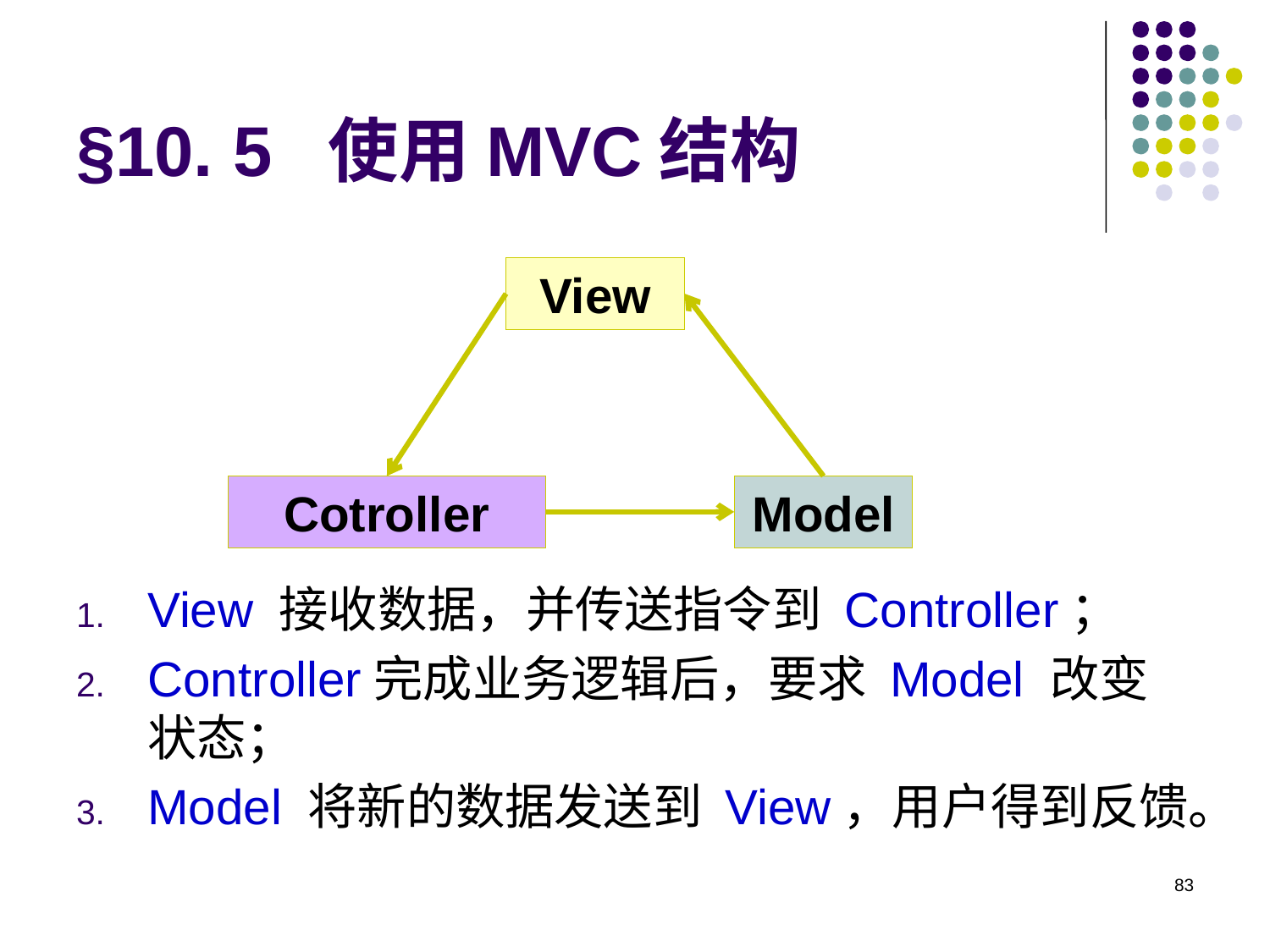

# §10. 5  使用MVC结构

View 接收数据，并传送指令到 Controller；
Controller完成业务逻辑后，要求 Model 改变状态；
Model 将新的数据发送到 View，用户得到反馈。

View
Cotroller
Model
83